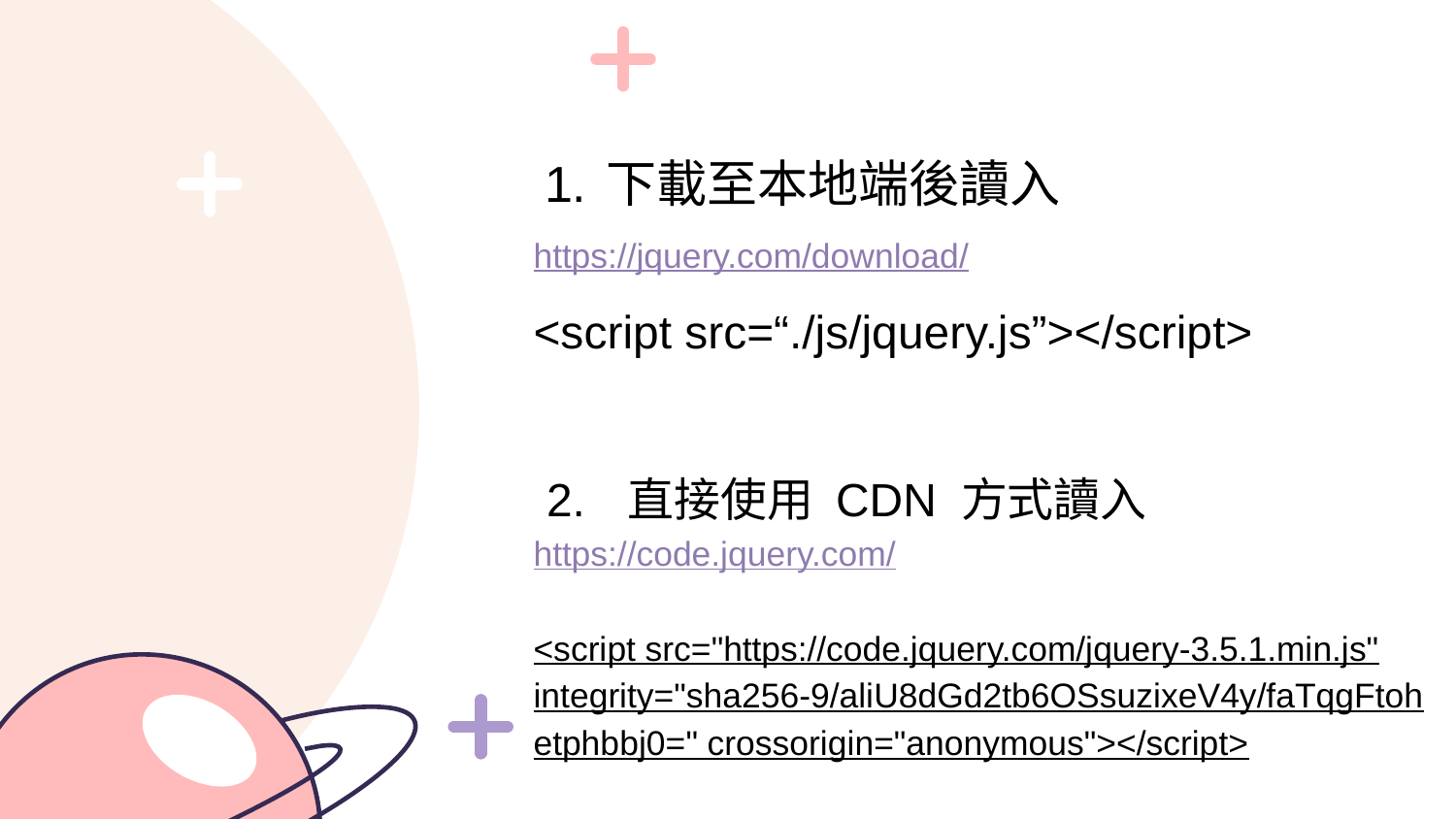

下載至本地端後讀入
https://jquery.com/download/
<script src=“./js/jquery.js”></script>

 直接使用 CDN 方式讀入
https://code.jquery.com/

<script src="https://code.jquery.com/jquery-3.5.1.min.js" integrity="sha256-9/aliU8dGd2tb6OSsuzixeV4y/faTqgFtohetphbbj0=" crossorigin="anonymous"></script>